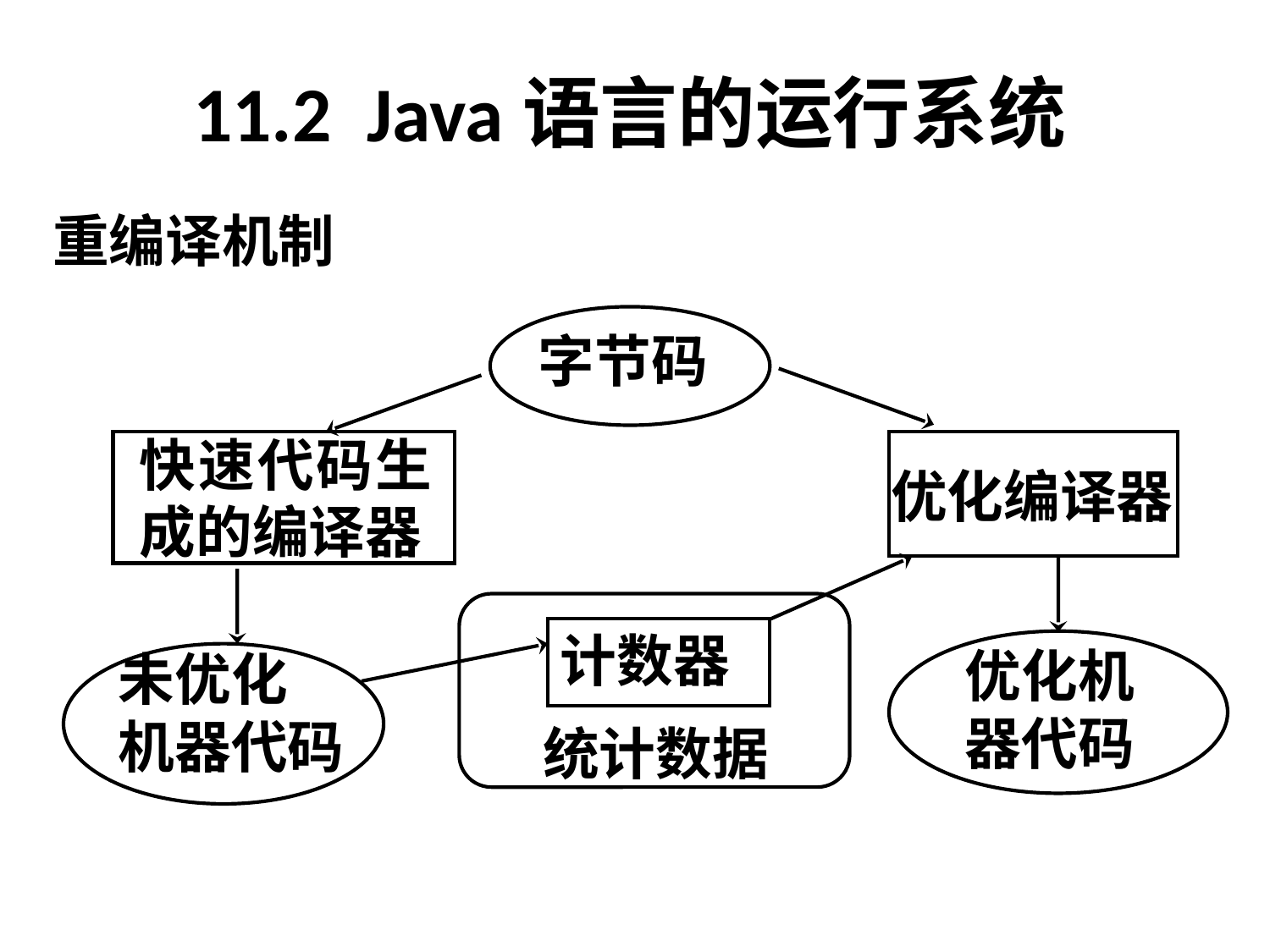

# 11.2  Java语言的运行系统
重编译机制

字节码

快速代码生成的编译器

优化编译器

计数器

优化机
器代码
未优化
机器代码

统计数据